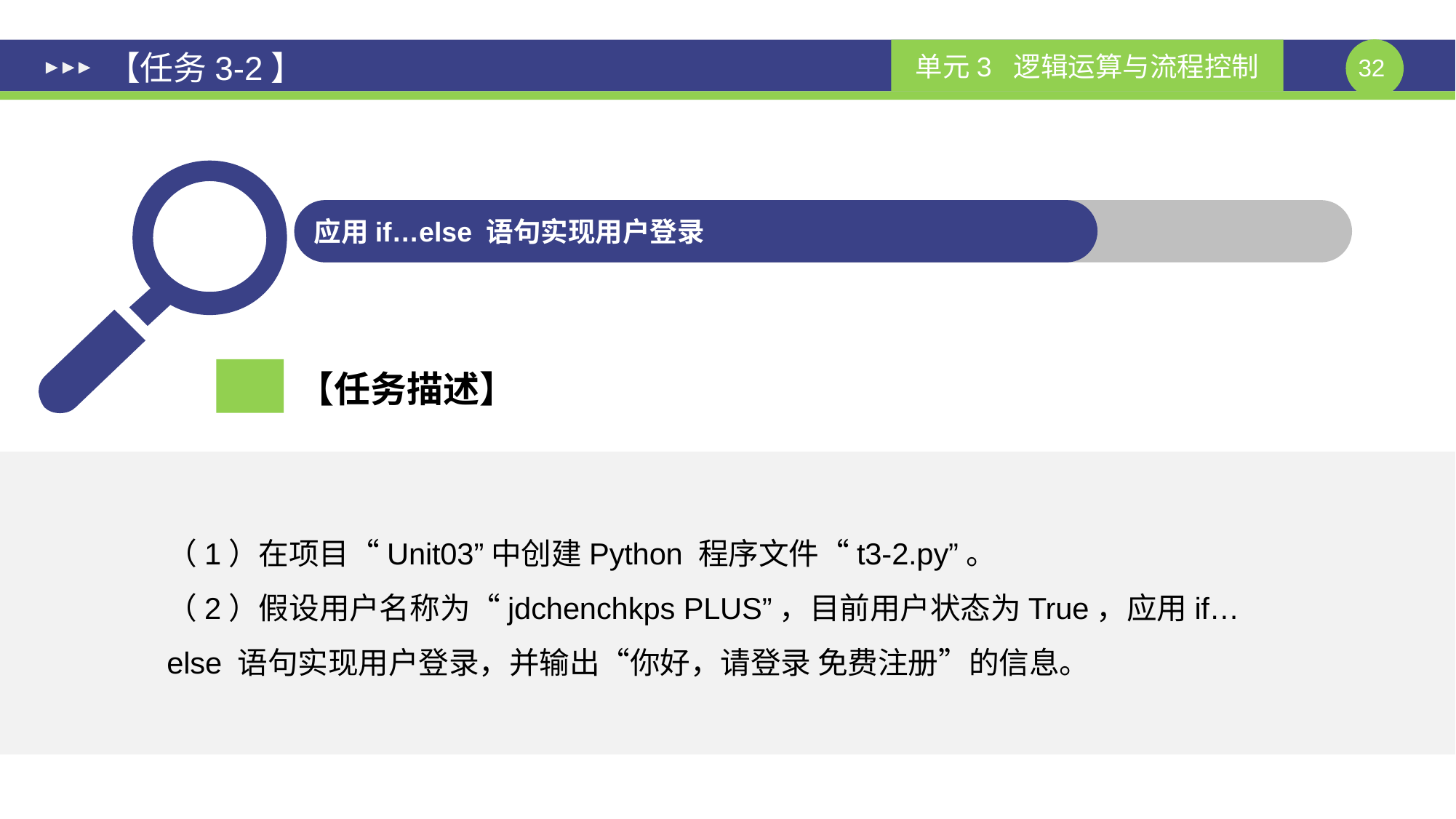

# 【任务3-2】

应用if…else 语句实现用户登录

【任务描述】

（1）在项目“Unit03”中创建Python 程序文件“t3-2.py”。
（2）假设用户名称为“jdchenchkps PLUS”，目前用户状态为True，应用if…else 语句实现用户登录，并输出“你好，请登录 免费注册”的信息。